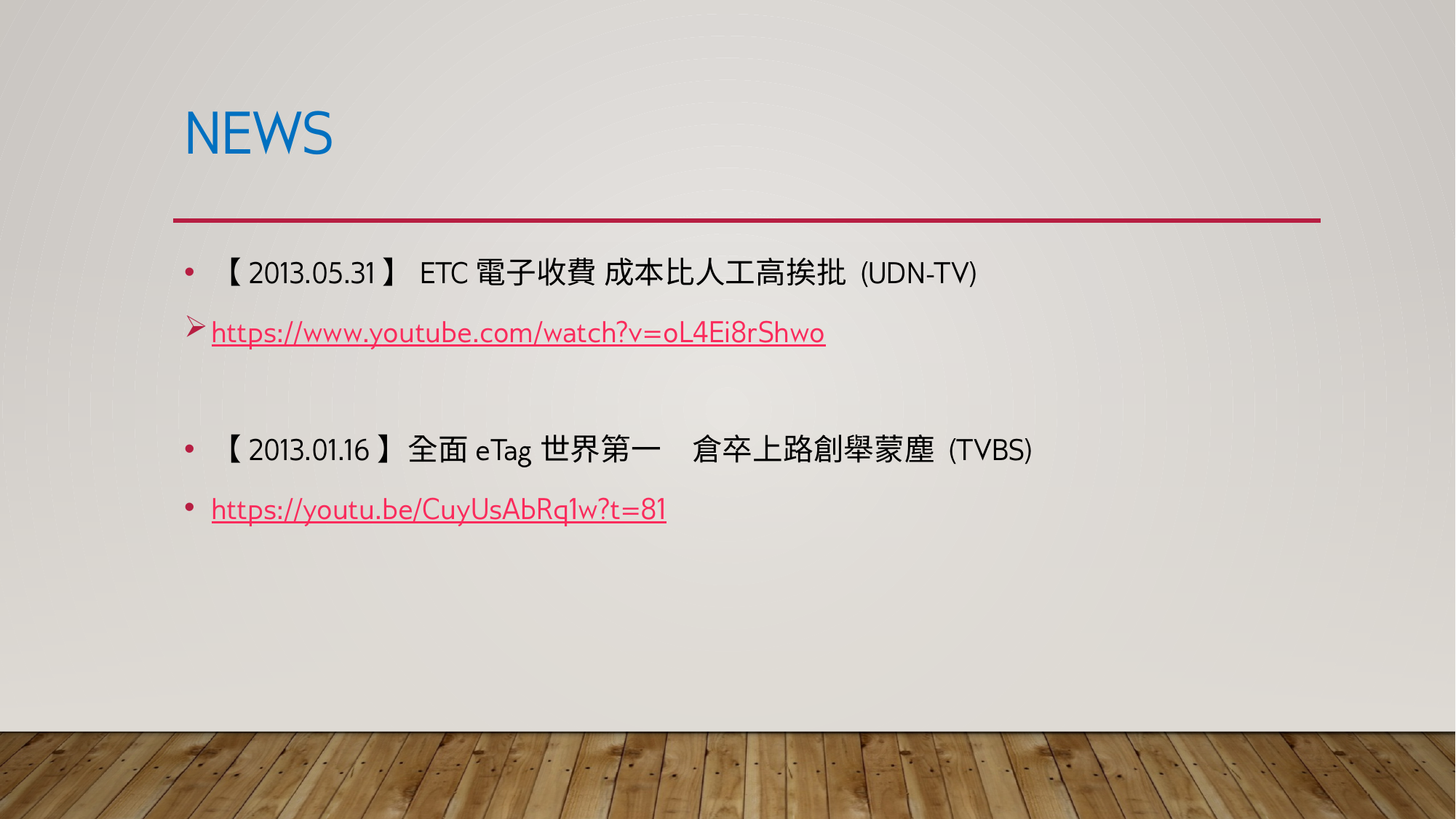

# news
【2013.05.31】ETC電子收費 成本比人工高挨批 (UDN-TV)
https://www.youtube.com/watch?v=oL4Ei8rShwo

【2013.01.16】全面eTag世界第一　倉卒上路創舉蒙塵 (TVBS)
https://youtu.be/CuyUsAbRq1w?t=81